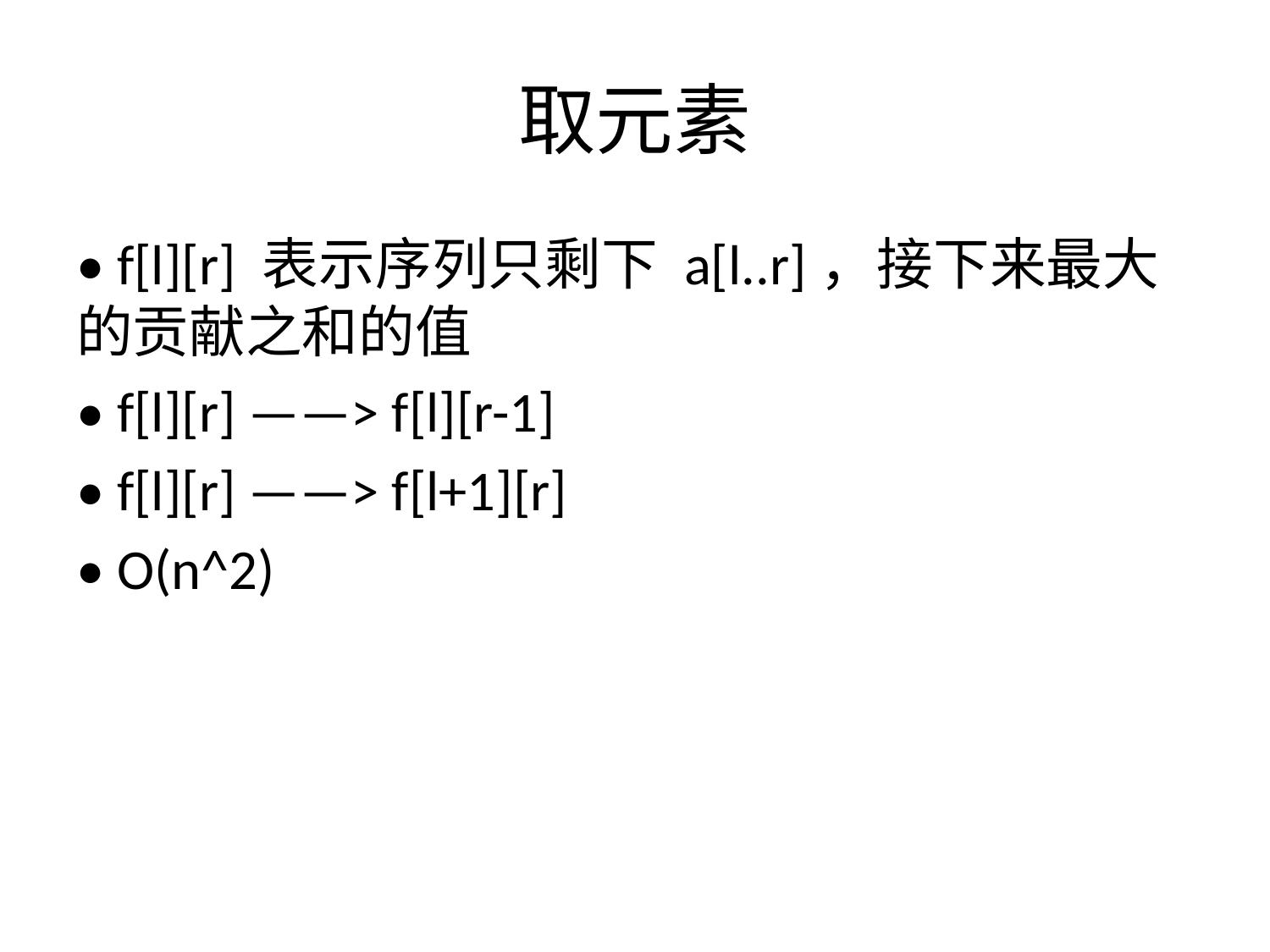

# 取元素
• f[l][r] 表示序列只剩下 a[l..r]，接下来最大的贡献之和的值
• f[l][r] ——> f[l][r-1]
• f[l][r] ——> f[l+1][r]
• O(n^2)